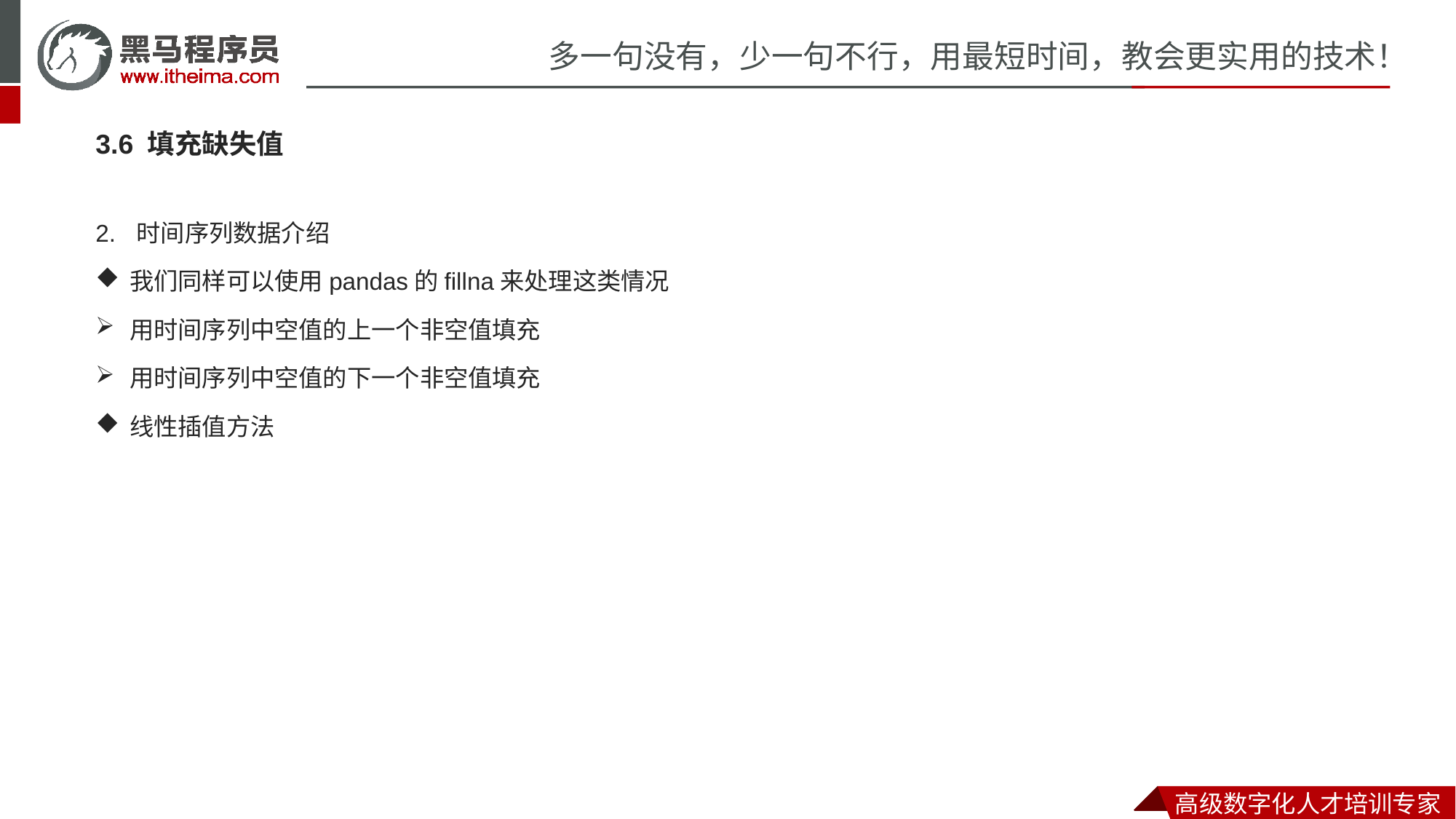

3.6 填充缺失值
时间序列数据介绍
我们同样可以使用pandas的fillna来处理这类情况
用时间序列中空值的上一个非空值填充
用时间序列中空值的下一个非空值填充
线性插值方法